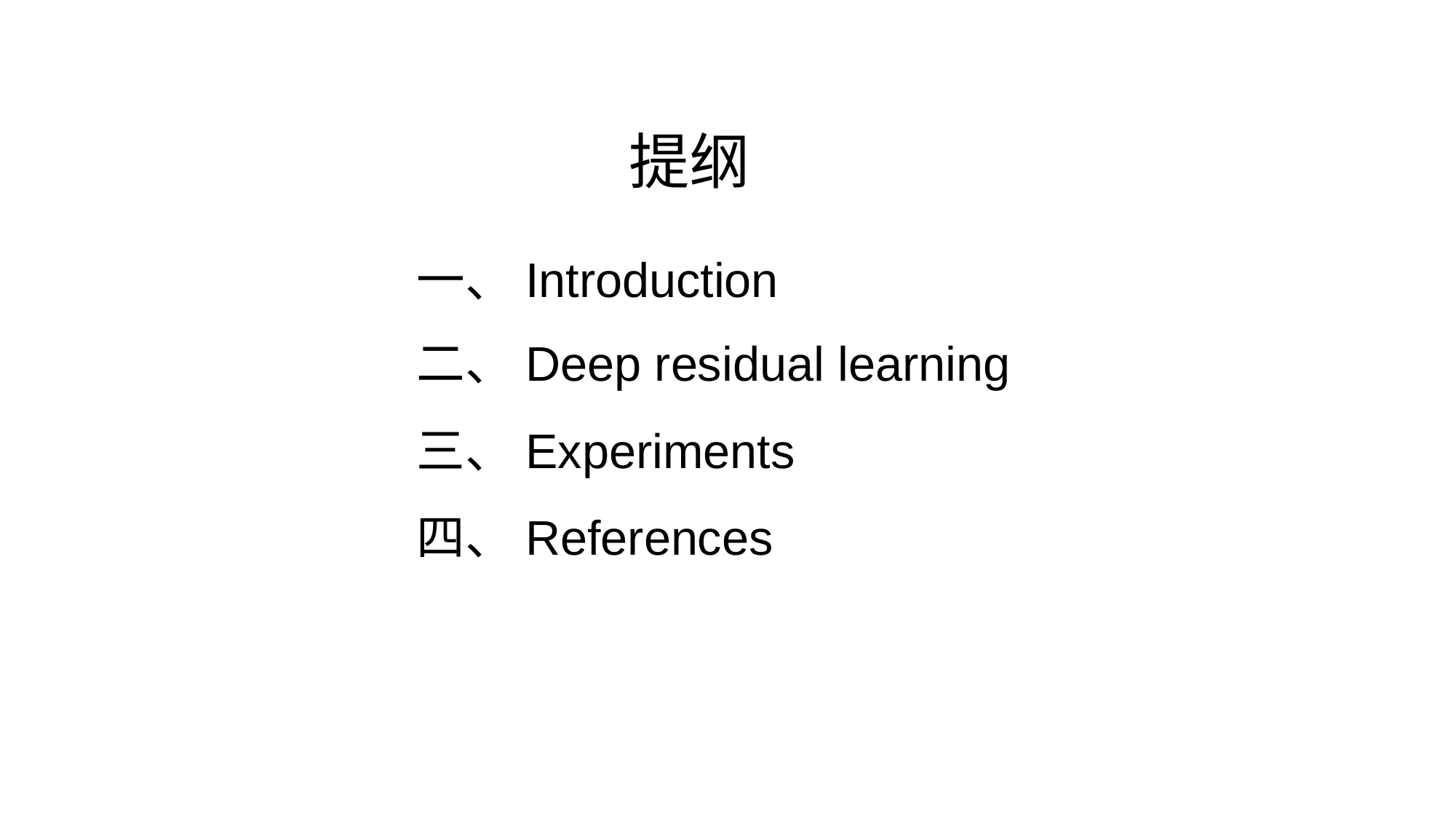

提纲
一、Introduction

二、Deep residual learning
三、Experiments

四、References